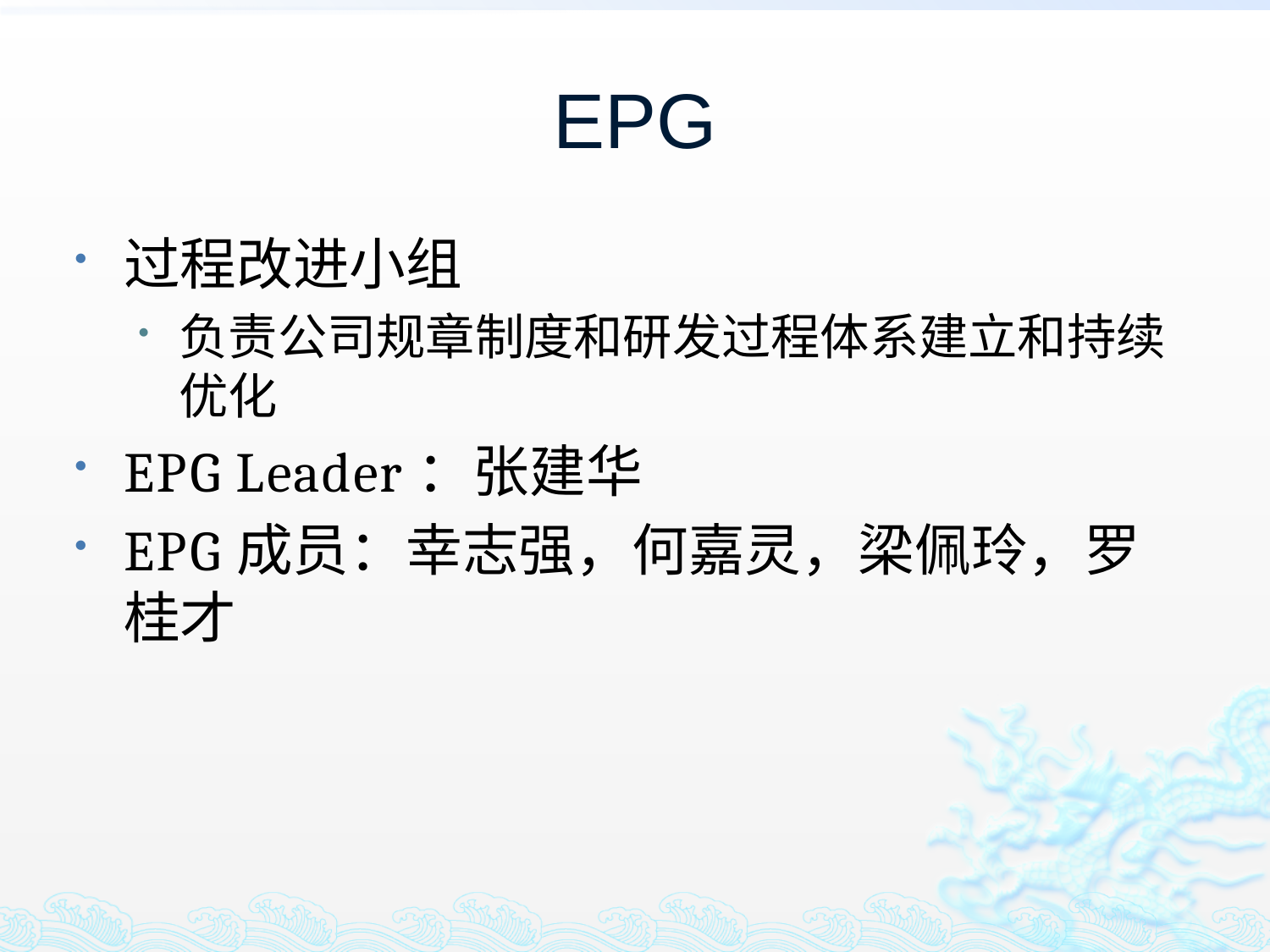

# EPG
过程改进小组
负责公司规章制度和研发过程体系建立和持续优化
EPG Leader：张建华
EPG成员：幸志强，何嘉灵，梁佩玲，罗桂才